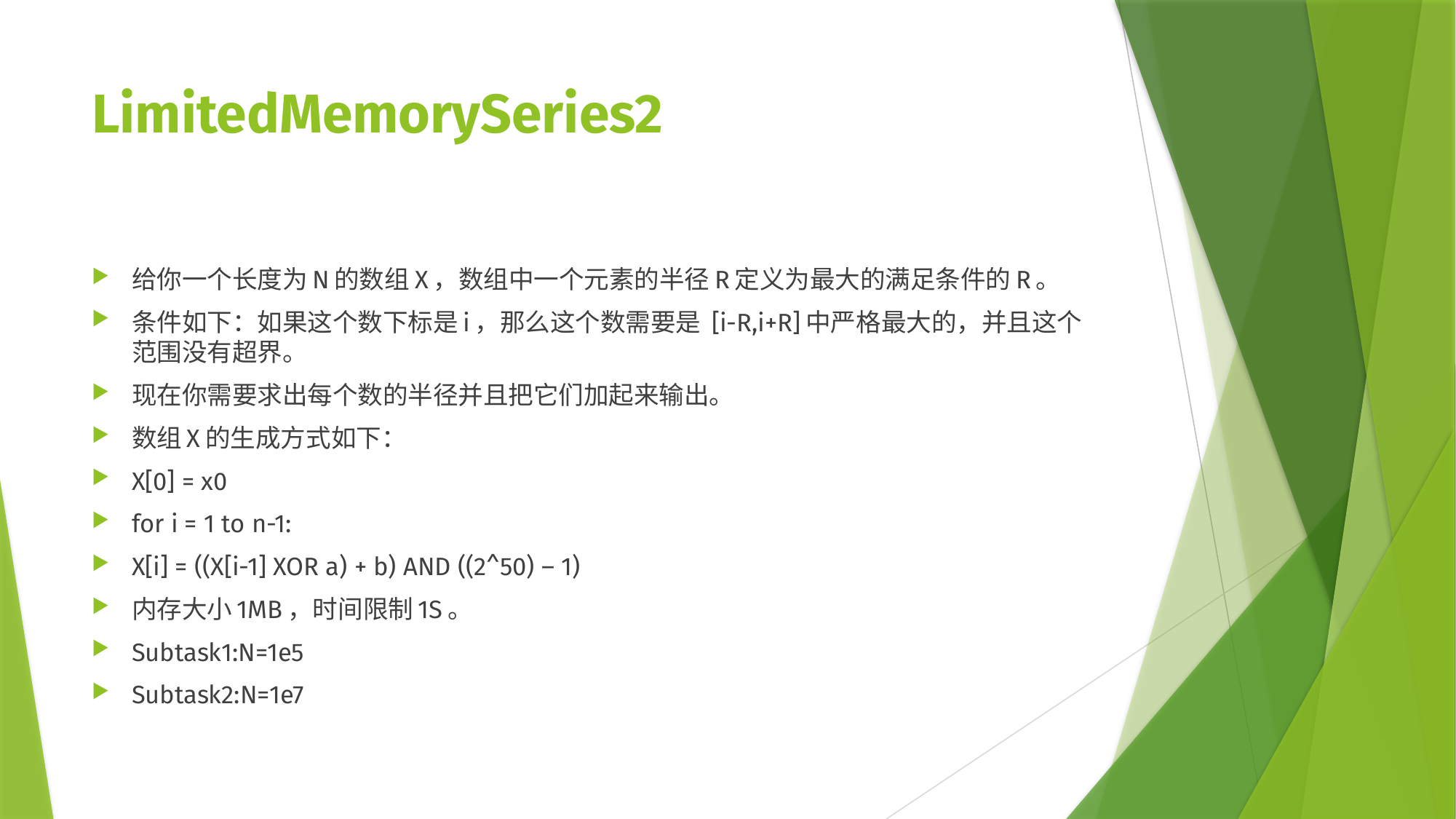

# LimitedMemorySeries2
给你一个长度为N的数组X，数组中一个元素的半径R定义为最大的满足条件的R。
条件如下：如果这个数下标是i，那么这个数需要是 [i-R,i+R]中严格最大的，并且这个范围没有超界。
现在你需要求出每个数的半径并且把它们加起来输出。
数组X的生成方式如下：
X[0] = x0
for i = 1 to n-1:
X[i] = ((X[i-1] XOR a) + b) AND ((2^50) – 1)
内存大小1MB，时间限制1S。
Subtask1:N=1e5
Subtask2:N=1e7